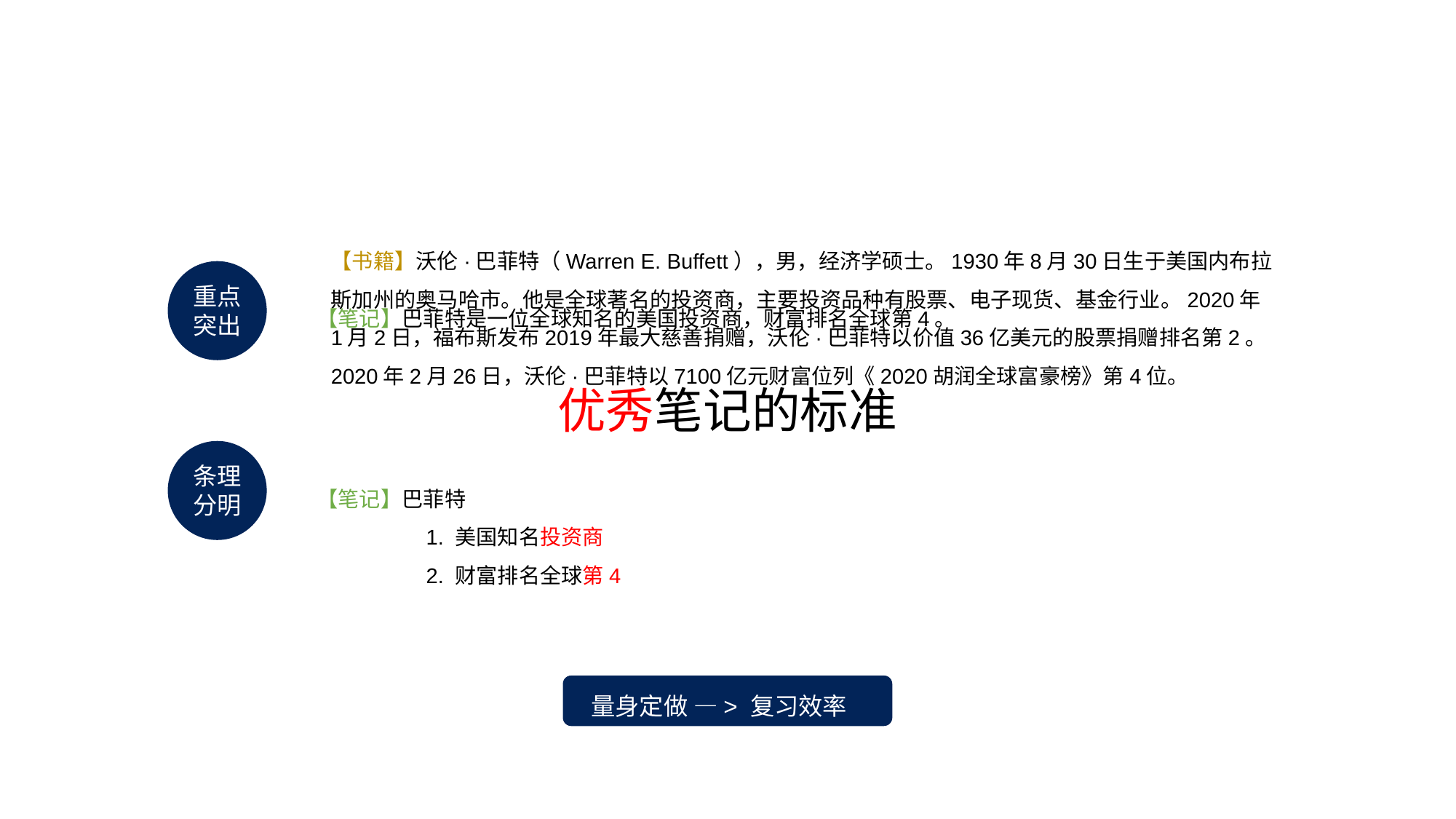

【书籍】沃伦·巴菲特（Warren E. Buffett），男，经济学硕士。1930年8月30日生于美国内布拉斯加州的奥马哈市。他是全球著名的投资商，主要投资品种有股票、电子现货、基金行业。2020年1月2日，福布斯发布2019年最大慈善捐赠，沃伦·巴菲特以价值36亿美元的股票捐赠排名第2。2020年2月26日，沃伦·巴菲特以7100亿元财富位列《2020胡润全球富豪榜》第4位。

重点
突出
【笔记】巴菲特是一位全球知名的美国投资商，财富排名全球第4。
优秀笔记的标准

条理
分明
【笔记】巴菲特
	1. 美国知名投资商
	2. 财富排名全球第4
量身定做 —> 复习效率高